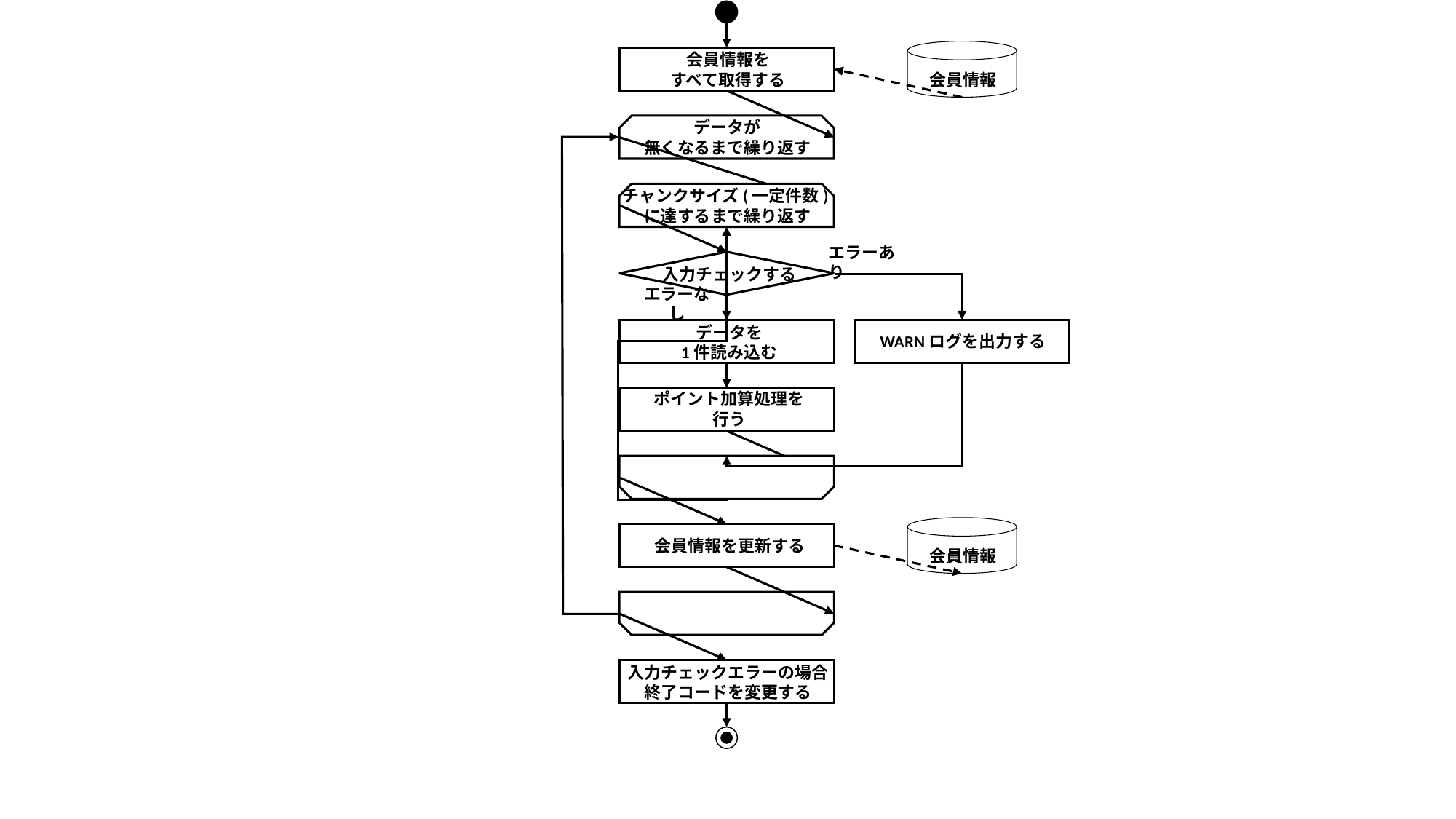

会員情報を
すべて取得する

会員情報
データが
無くなるまで繰り返す

チャンクサイズ(一定件数)に達するまで繰り返す
エラーあり

入力チェックする
エラーなし
WARNログを出力する

データを
1件読み込む
ポイント加算処理を
行う

会員情報を更新する

会員情報

入力チェックエラーの場合
終了コードを変更する